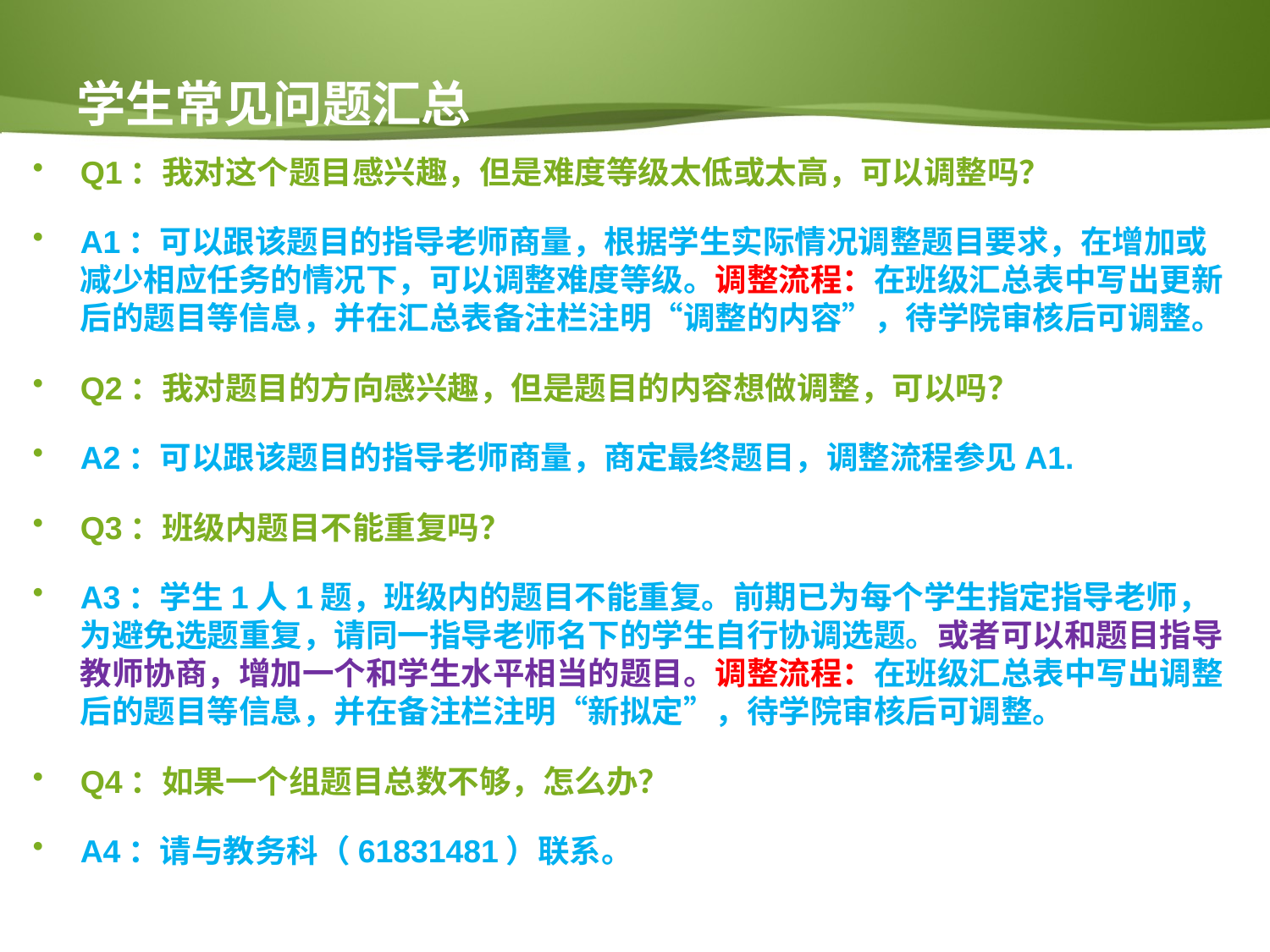

学生常见问题汇总
Q1：我对这个题目感兴趣，但是难度等级太低或太高，可以调整吗？
A1：可以跟该题目的指导老师商量，根据学生实际情况调整题目要求，在增加或减少相应任务的情况下，可以调整难度等级。调整流程：在班级汇总表中写出更新后的题目等信息，并在汇总表备注栏注明“调整的内容”，待学院审核后可调整。
Q2：我对题目的方向感兴趣，但是题目的内容想做调整，可以吗？
A2：可以跟该题目的指导老师商量，商定最终题目，调整流程参见A1.
Q3：班级内题目不能重复吗？
A3：学生1人1题，班级内的题目不能重复。前期已为每个学生指定指导老师，为避免选题重复，请同一指导老师名下的学生自行协调选题。或者可以和题目指导教师协商，增加一个和学生水平相当的题目。调整流程：在班级汇总表中写出调整后的题目等信息，并在备注栏注明“新拟定”，待学院审核后可调整。
Q4：如果一个组题目总数不够，怎么办？
A4：请与教务科（61831481）联系。